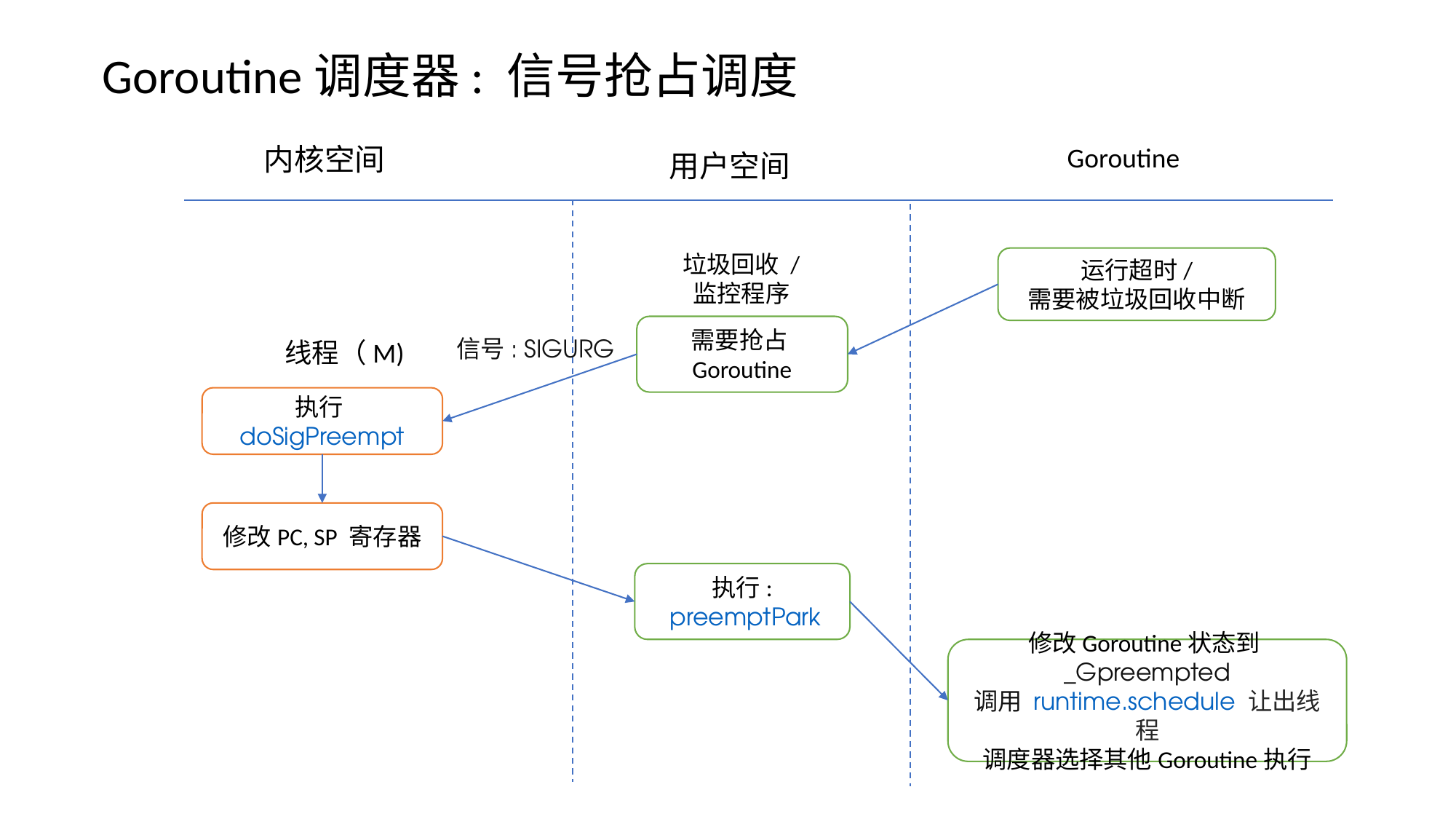

# Goroutine调度器: 信号抢占调度
内核空间
Goroutine
用户空间
垃圾回收 /
监控程序
运行超时/
需要被垃圾回收中断
需要抢占Goroutine
信号: SIGURG
线程（M)
执行doSigPreempt
修改PC, SP 寄存器
执行: preemptPark
修改Goroutine状态到_Gpreempted
调用 runtime.schedule 让出线程
调度器选择其他Goroutine执行